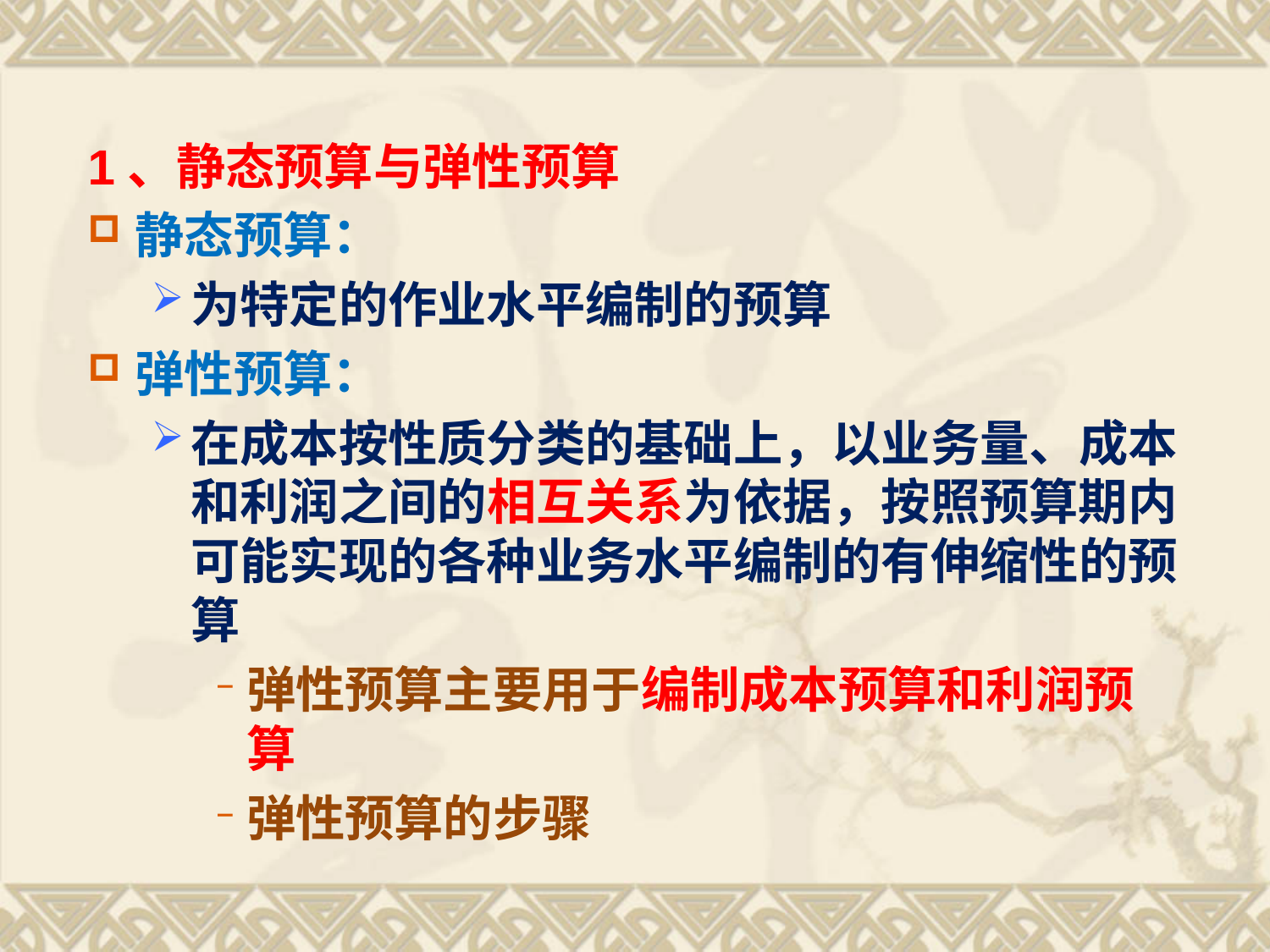

1、静态预算与弹性预算
静态预算：
为特定的作业水平编制的预算
弹性预算：
在成本按性质分类的基础上，以业务量、成本和利润之间的相互关系为依据，按照预算期内可能实现的各种业务水平编制的有伸缩性的预算
弹性预算主要用于编制成本预算和利润预算
弹性预算的步骤